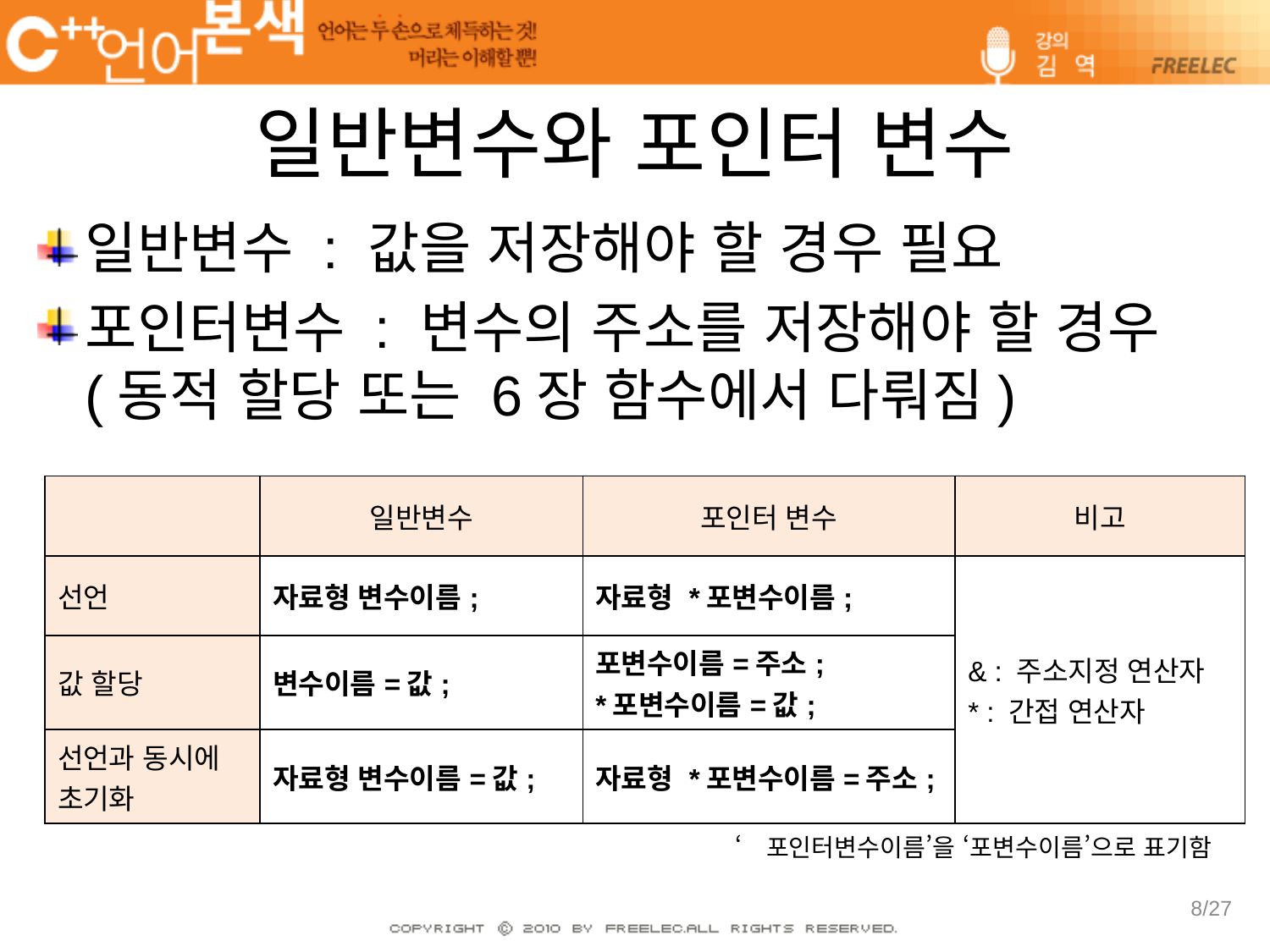

# 일반변수와 포인터 변수
일반변수 : 값을 저장해야 할 경우 필요
포인터변수 : 변수의 주소를 저장해야 할 경우 (동적 할당 또는 6장 함수에서 다뤄짐)
|  | 일반변수 | 포인터 변수 | 비고 |
| --- | --- | --- | --- |
| 선언 | 자료형 변수이름; | 자료형 \*포변수이름; | & : 주소지정 연산자 \* : 간접 연산자 |
| 값 할당 | 변수이름=값; | 포변수이름=주소; \*포변수이름=값; |  |
| 선언과 동시에 초기화 | 자료형 변수이름=값; | 자료형 \*포변수이름=주소; |  |
‘포인터변수이름’을 ‘포변수이름’으로 표기함
8/27